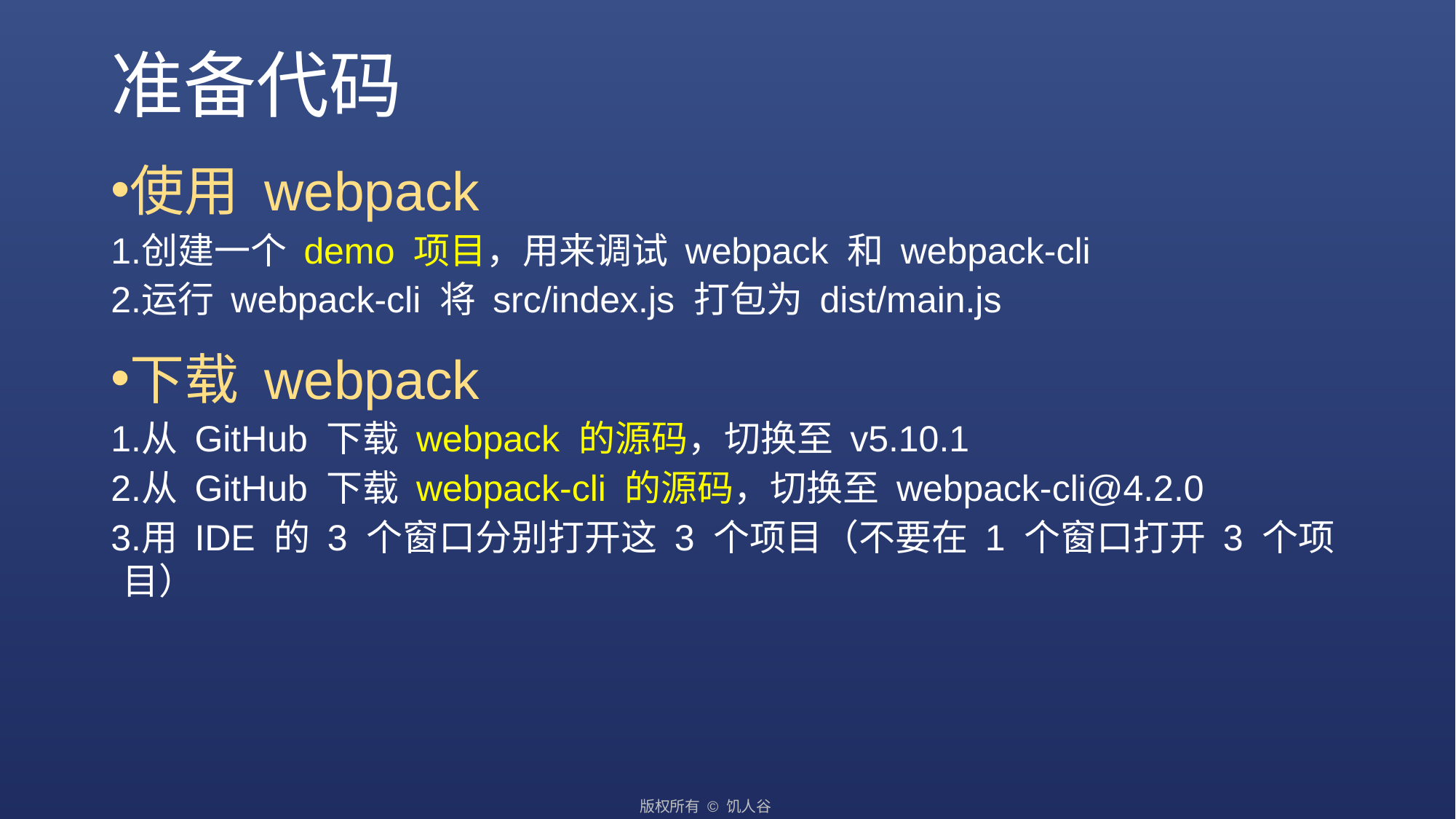

# 准备代码
使用 webpack
创建一个 demo 项目，用来调试 webpack 和 webpack-cli
运行 webpack-cli 将 src/index.js 打包为 dist/main.js
下载 webpack
从 GitHub 下载 webpack 的源码，切换至 v5.10.1
从 GitHub 下载 webpack-cli 的源码，切换至 webpack-cli@4.2.0
用 IDE 的 3 个窗口分别打开这 3 个项目（不要在 1 个窗口打开 3 个项目）